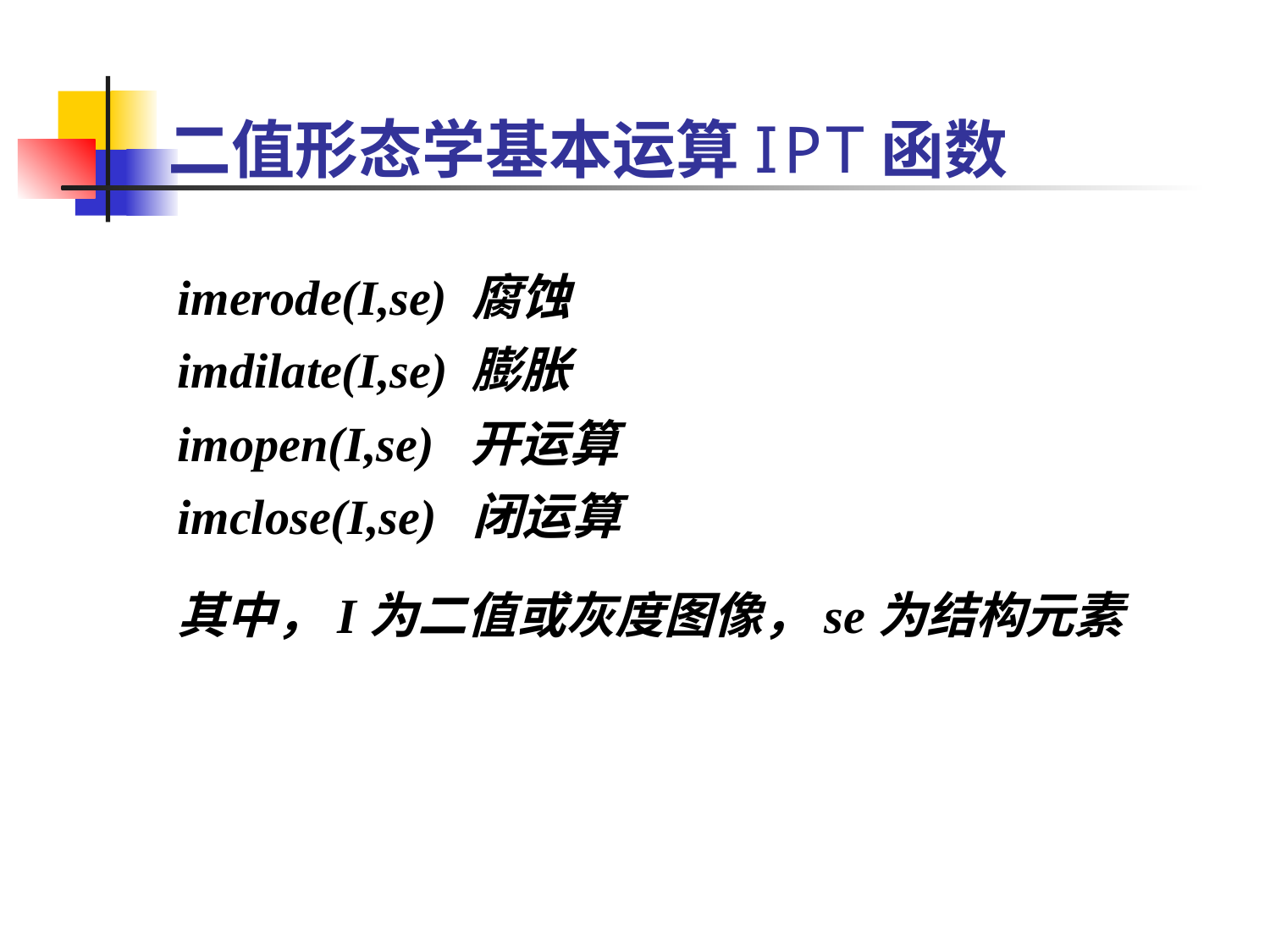

# 二值形态学基本运算IPT函数
imerode(I,se) 腐蚀
imdilate(I,se) 膨胀
imopen(I,se)  开运算
imclose(I,se)  闭运算

其中，I为二值或灰度图像，se为结构元素